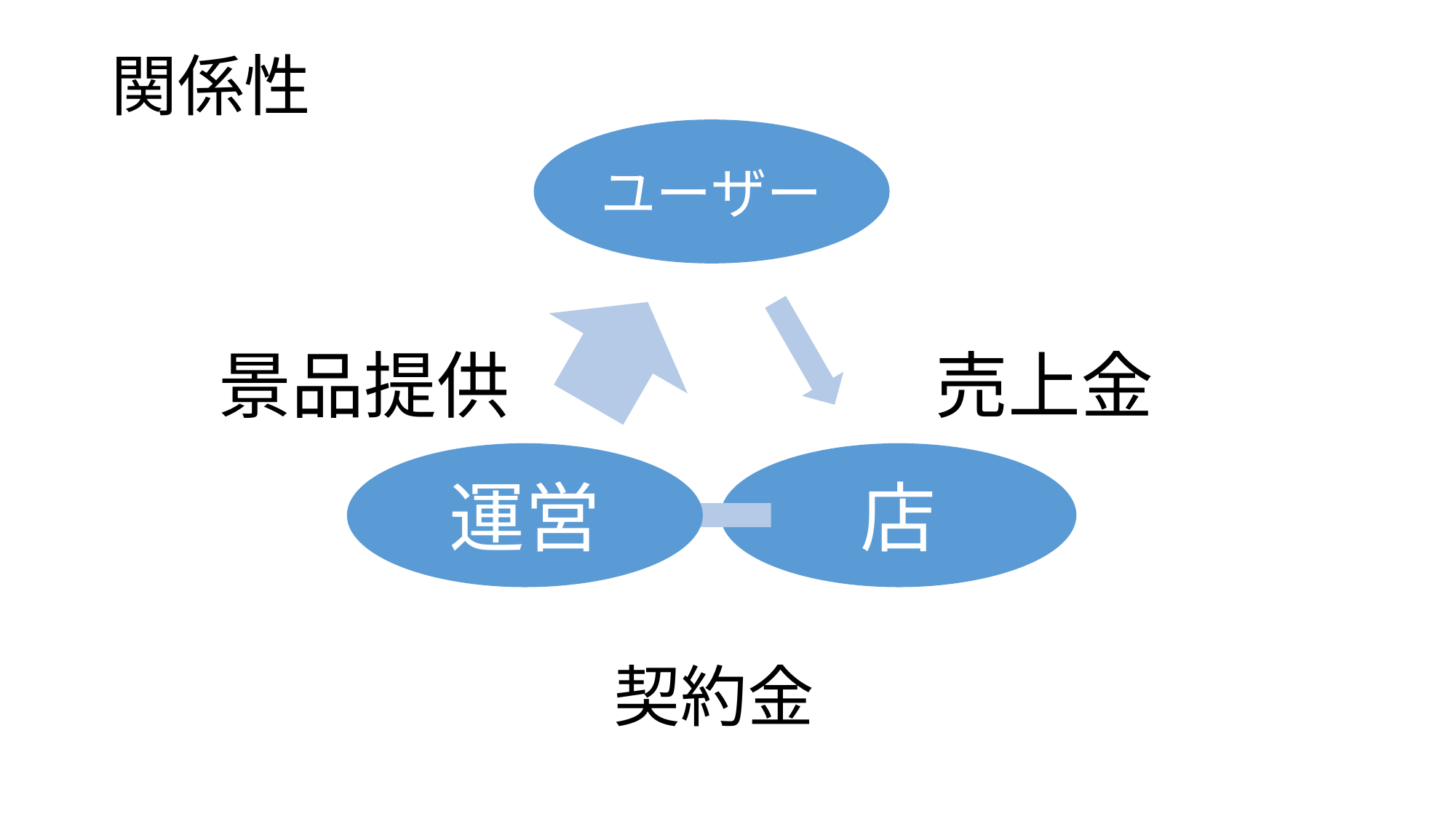

# 関係性
ユーザー
店
運営
景品提供
売上金
契約金